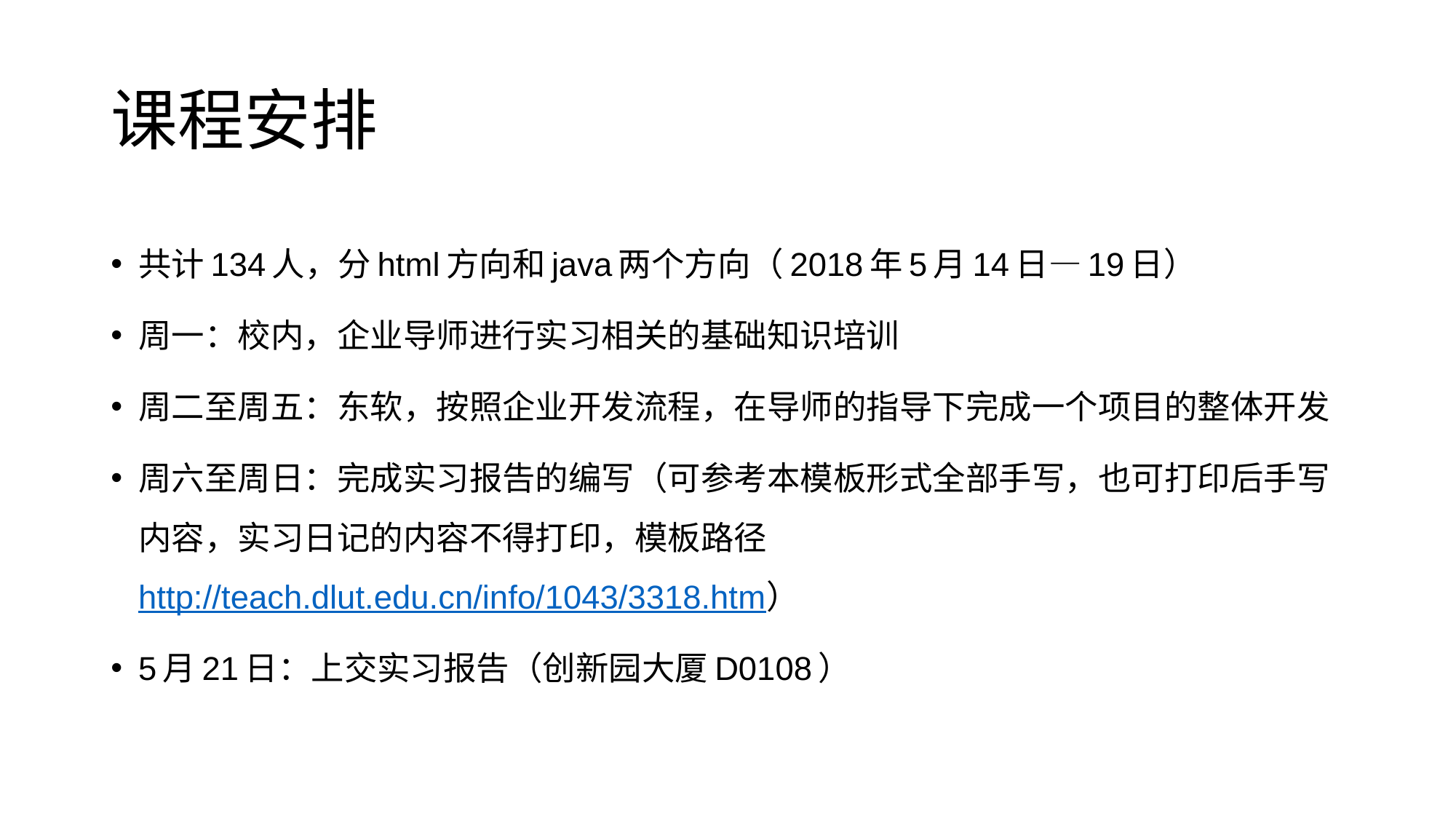

# 课程安排
共计134人，分html方向和java两个方向（2018年5月14日—19日）
周一：校内，企业导师进行实习相关的基础知识培训
周二至周五：东软，按照企业开发流程，在导师的指导下完成一个项目的整体开发
周六至周日：完成实习报告的编写（可参考本模板形式全部手写，也可打印后手写内容，实习日记的内容不得打印，模板路径http://teach.dlut.edu.cn/info/1043/3318.htm）
5月21日：上交实习报告（创新园大厦D0108）